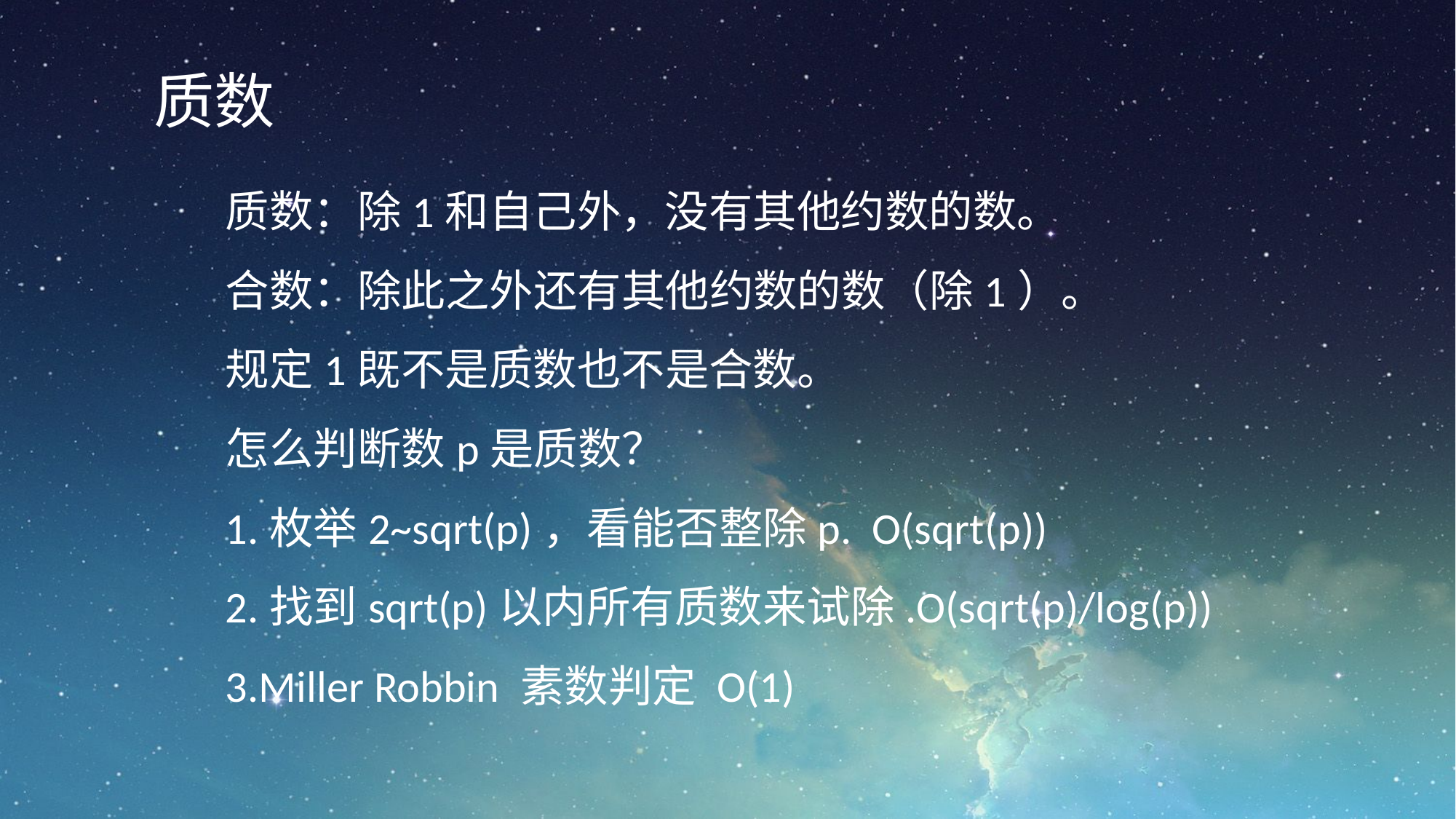

质数
质数：除1和自己外，没有其他约数的数。
合数：除此之外还有其他约数的数（除1）。
规定1既不是质数也不是合数。
怎么判断数p是质数？
1.枚举2~sqrt(p)，看能否整除p.  O(sqrt(p))
2.找到sqrt(p)以内所有质数来试除.O(sqrt(p)/log(p))
3.Miller Robbin 素数判定 O(1)